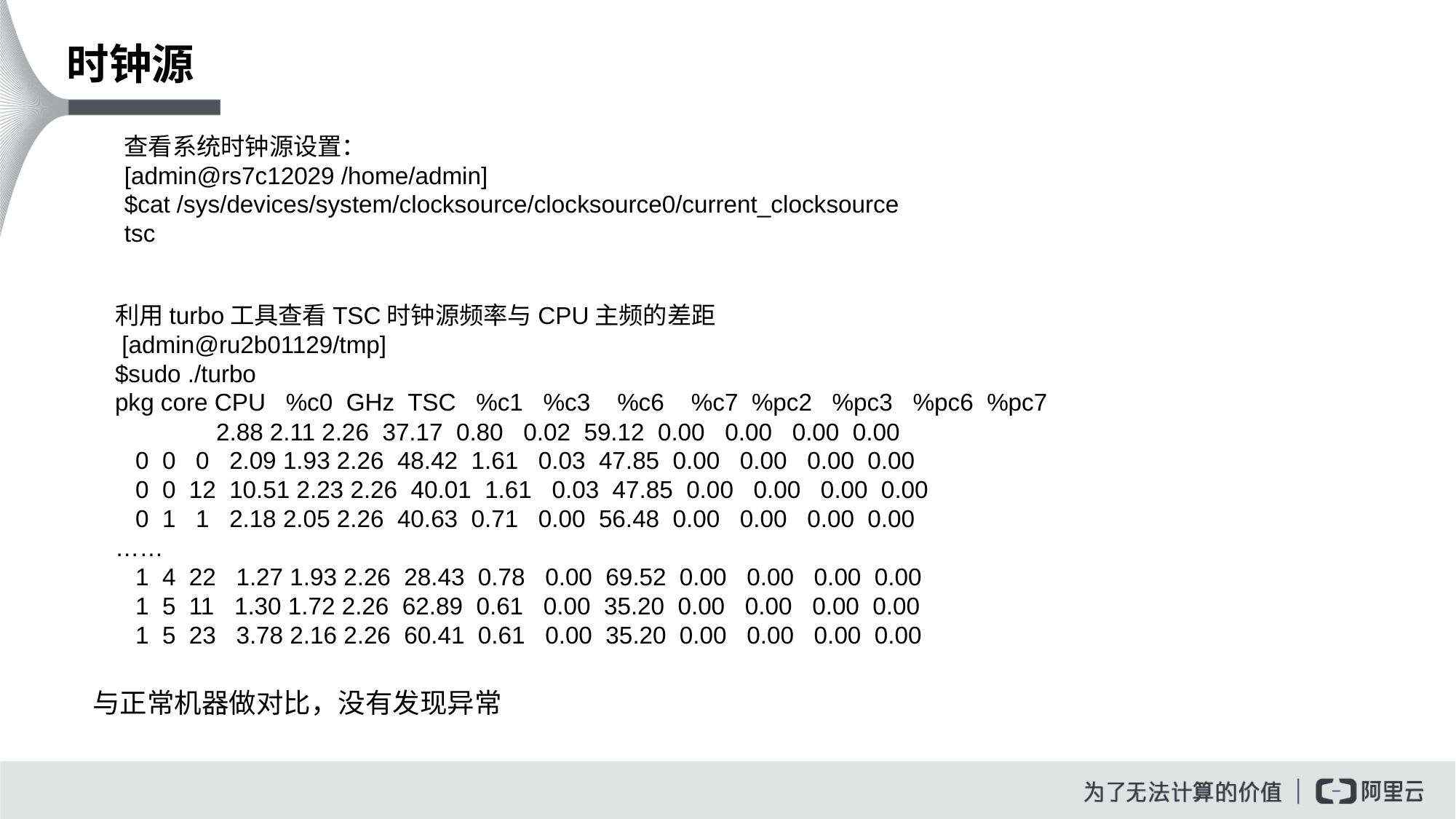

时钟源

查看系统时钟源设置：
[admin@rs7c12029 /home/admin]
$cat /sys/devices/system/clocksource/clocksource0/current_clocksource
tsc
利用turbo工具查看TSC时钟源频率与CPU主频的差距
 [admin@ru2b01129/tmp]
$sudo ./turbo
pkg core CPU   %c0  GHz  TSC   %c1   %c3    %c6    %c7  %pc2   %pc3   %pc6  %pc7
               2.88 2.11 2.26  37.17  0.80   0.02  59.12  0.00   0.00   0.00  0.00
   0  0   0   2.09 1.93 2.26  48.42  1.61   0.03  47.85  0.00   0.00   0.00  0.00
   0  0  12  10.51 2.23 2.26  40.01  1.61   0.03  47.85  0.00   0.00   0.00  0.00
   0  1   1   2.18 2.05 2.26  40.63  0.71   0.00  56.48  0.00   0.00   0.00  0.00
……
   1  4  22   1.27 1.93 2.26  28.43  0.78   0.00  69.52  0.00   0.00   0.00  0.00
   1  5  11   1.30 1.72 2.26  62.89  0.61   0.00  35.20  0.00   0.00   0.00  0.00
   1  5  23   3.78 2.16 2.26  60.41  0.61   0.00  35.20  0.00   0.00   0.00  0.00
与正常机器做对比，没有发现异常